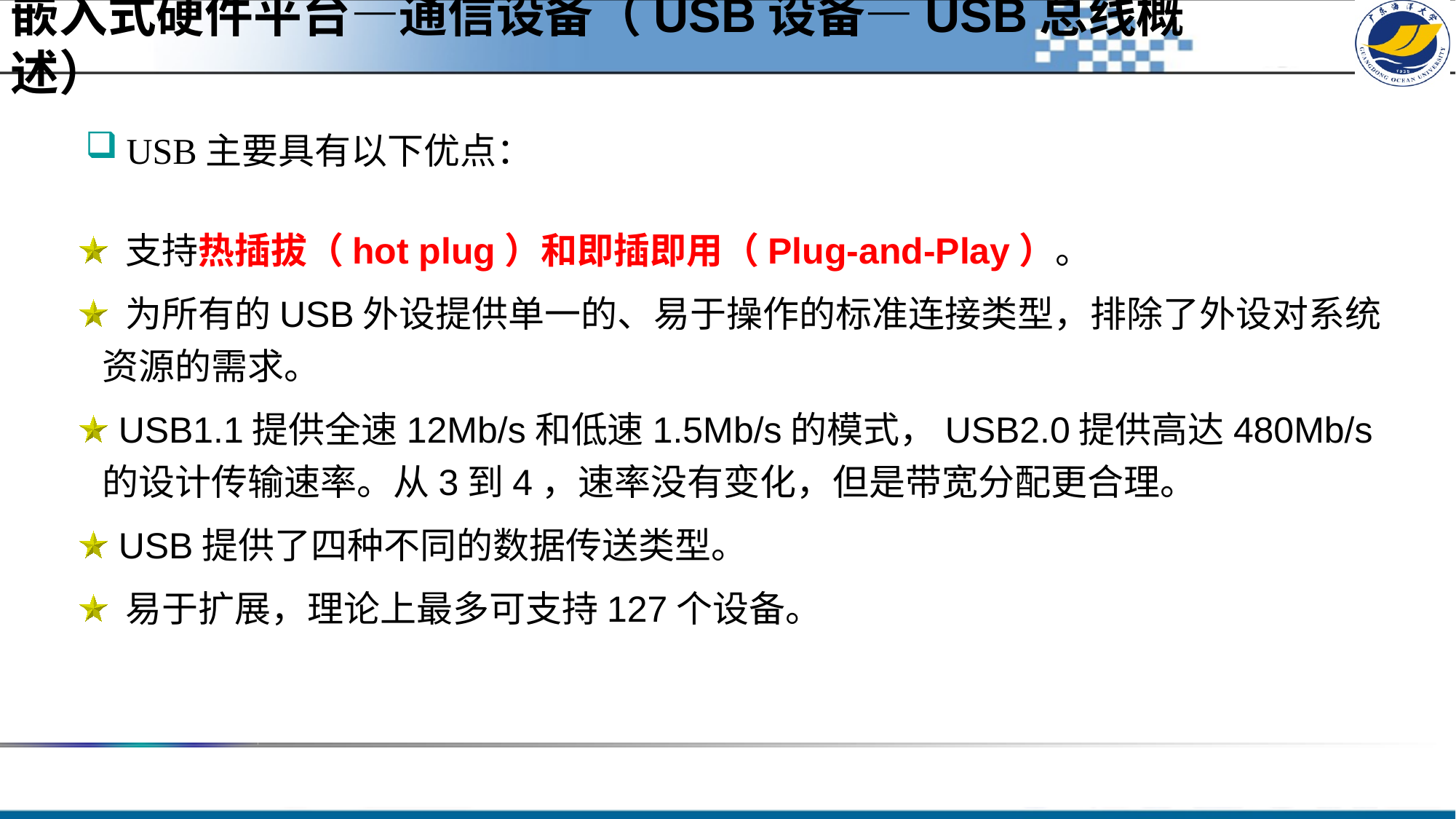

嵌入式硬件平台—通信设备（USB设备—USB总线概述）
#
USB主要具有以下优点：
 支持热插拔（hot plug）和即插即用（Plug-and-Play）。
 为所有的USB外设提供单一的、易于操作的标准连接类型，排除了外设对系统资源的需求。
 USB1.1提供全速12Mb/s和低速1.5Mb/s的模式，USB2.0提供高达480Mb/s的设计传输速率。从3到4，速率没有变化，但是带宽分配更合理。
 USB提供了四种不同的数据传送类型。
 易于扩展，理论上最多可支持127个设备。
107